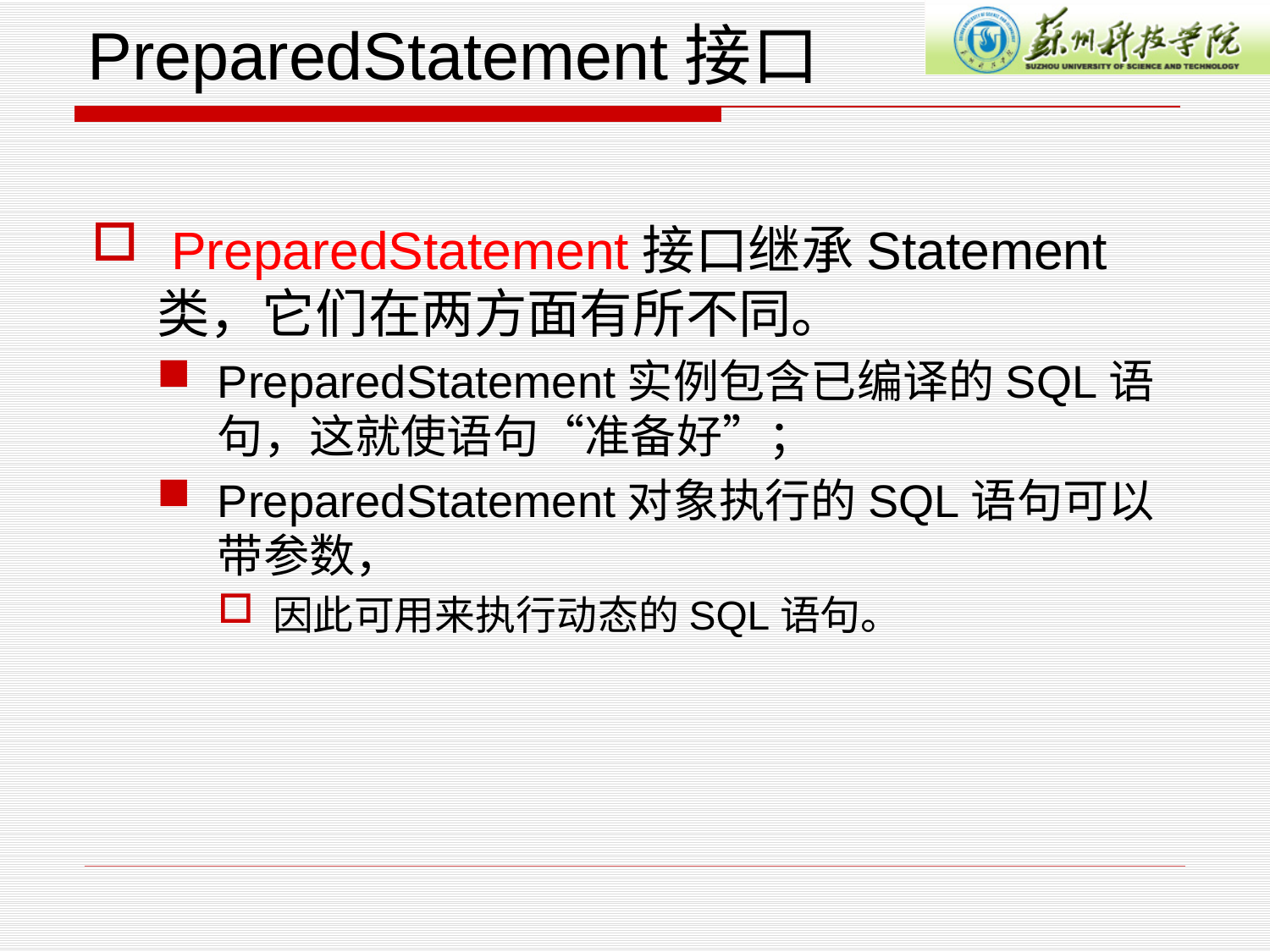

# PreparedStatement接口

 PreparedStatement接口继承Statement类，它们在两方面有所不同。
PreparedStatement实例包含已编译的SQL语句，这就使语句“准备好”；
PreparedStatement对象执行的SQL语句可以带参数，
因此可用来执行动态的SQL语句。